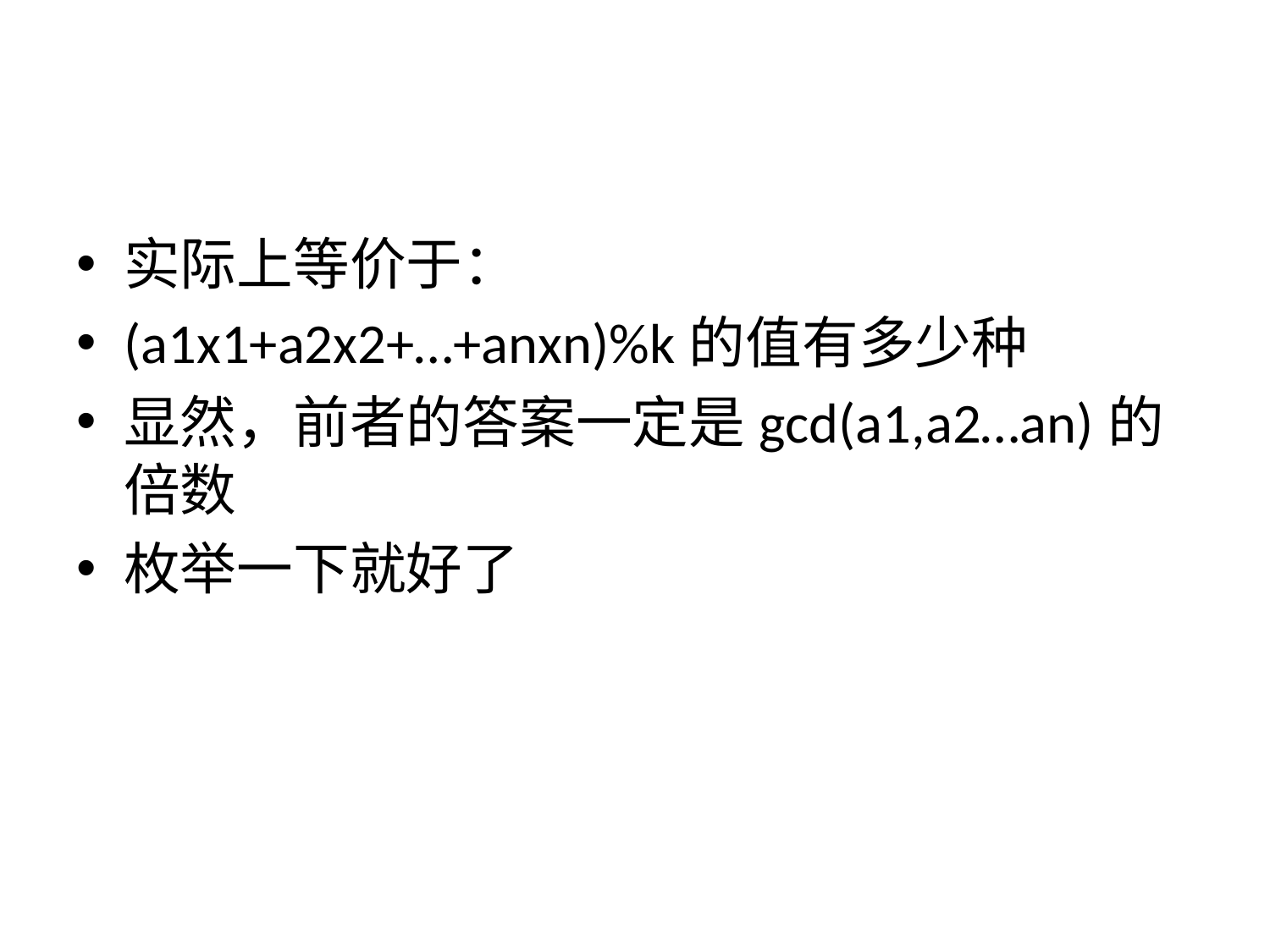

#
实际上等价于：
(a1x1+a2x2+…+anxn)%k的值有多少种
显然，前者的答案一定是gcd(a1,a2…an)的倍数
枚举一下就好了